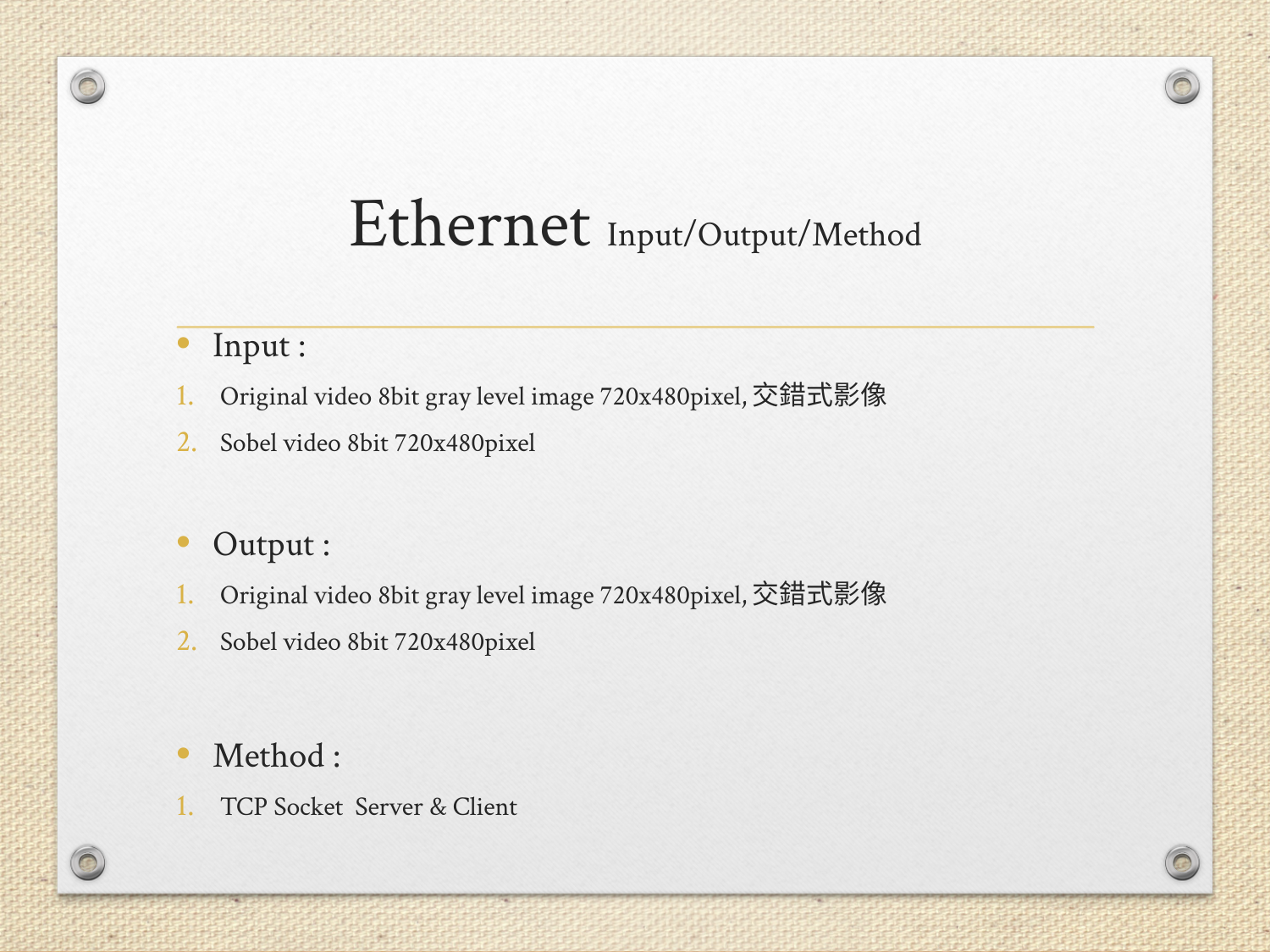

# Ethernet Input/Output/Method
Input :
Original video 8bit gray level image 720x480pixel,交錯式影像
Sobel video 8bit 720x480pixel

Output :
Original video 8bit gray level image 720x480pixel,交錯式影像
Sobel video 8bit 720x480pixel

Method :
TCP Socket  Server & Client